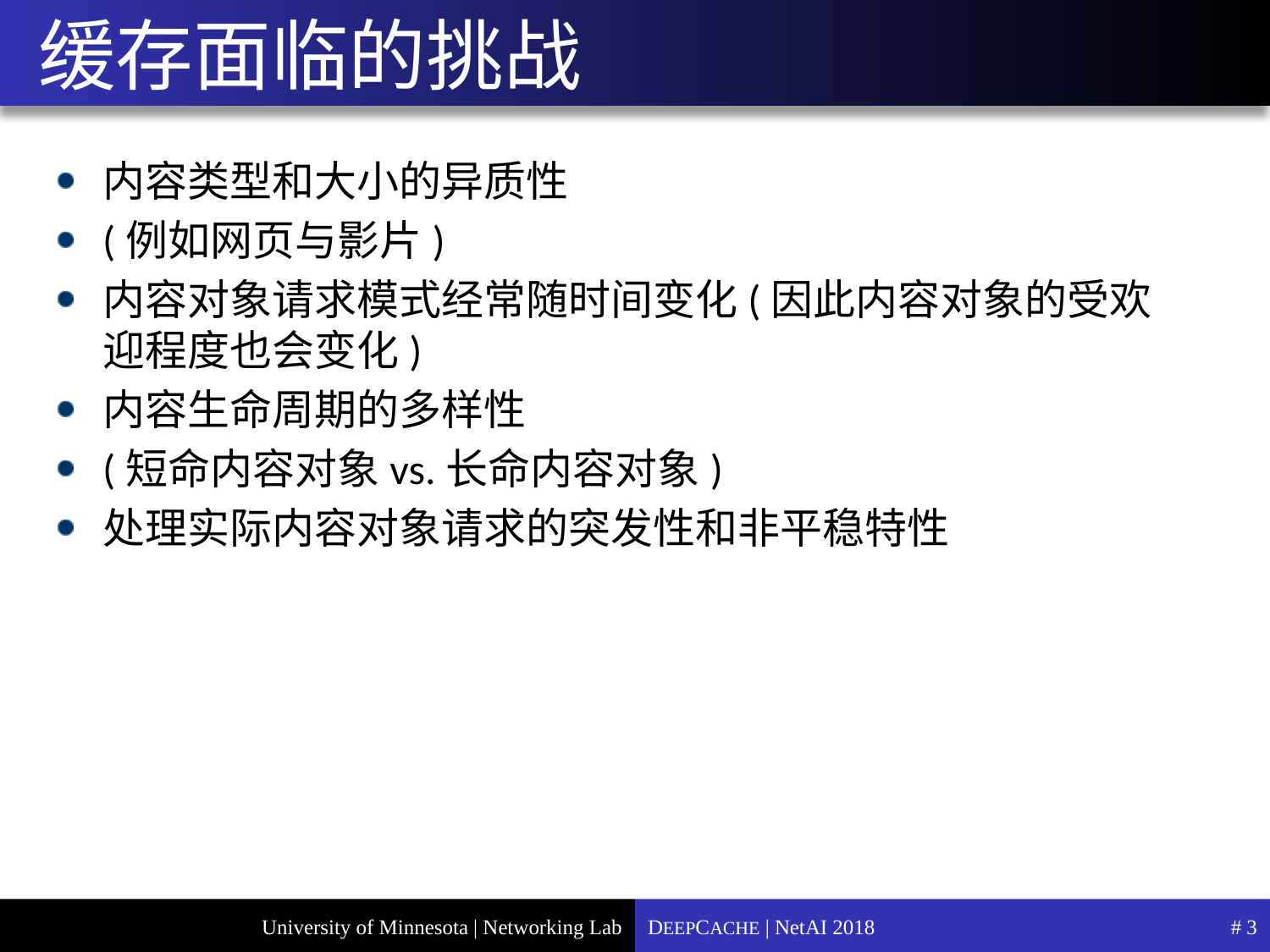

# 缓存面临的挑战
内容类型和大小的异质性
(例如网页与影片)
内容对象请求模式经常随时间变化(因此内容对象的受欢迎程度也会变化)
内容生命周期的多样性
(短命内容对象vs.长命内容对象)
处理实际内容对象请求的突发性和非平稳特性
DEEPCACHE | NetAI 2018
# 3